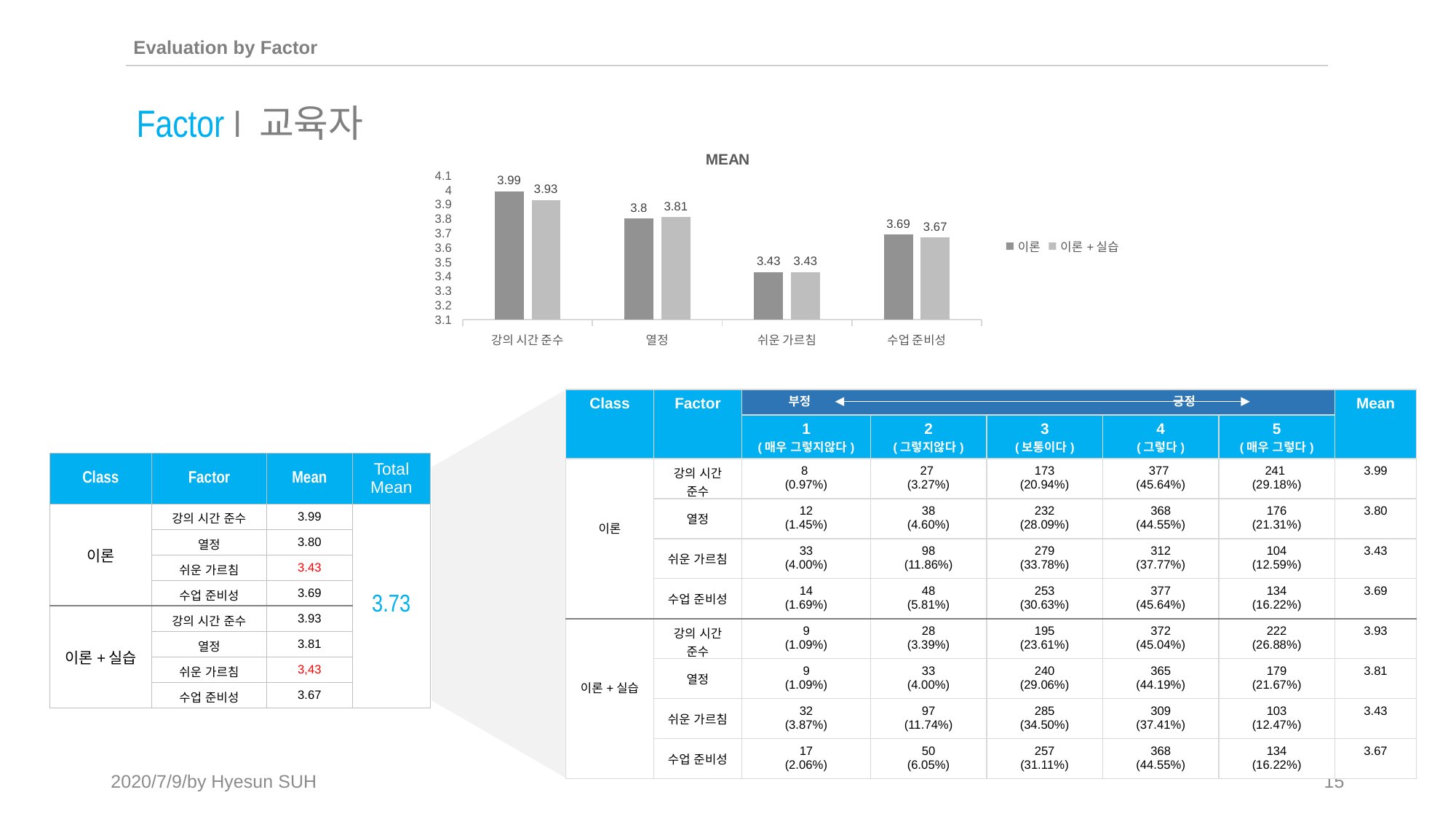

Evaluation by Factor
Factor I 교육자

### Chart: MEAN

| Category | 이론 | 이론+실습 |
|---|---|---|
| 강의 시간 준수 | 3.99 | 3.93 |
| 열정 | 3.8 | 3.81 |
| 쉬운 가르침 | 3.43 | 3.43 |
| 수업 준비성 | 3.69 | 3.67 |
부정                                                                                                         긍정
| Class | Factor |  |  |  |  |  | Mean |
| --- | --- | --- | --- | --- | --- | --- | --- |
|  |  | 1 (매우 그렇지않다) | 2 (그렇지않다) | 3 (보통이다) | 4 (그렇다) | 5 (매우 그렇다) |  |
| 이론 | 강의 시간 준수 | 8 (0.97%) | 27 (3.27%) | 173 (20.94%) | 377 (45.64%) | 241 (29.18%) | 3.99 |
|  | 열정 | 12 (1.45%) | 38 (4.60%) | 232 (28.09%) | 368 (44.55%) | 176 (21.31%) | 3.80 |
|  | 쉬운 가르침 | 33 (4.00%) | 98 (11.86%) | 279 (33.78%) | 312 (37.77%) | 104 (12.59%) | 3.43 |
|  | 수업 준비성 | 14 (1.69%) | 48 (5.81%) | 253 (30.63%) | 377 (45.64%) | 134 (16.22%) | 3.69 |
| 이론+실습 | 강의 시간 준수 | 9 (1.09%) | 28 (3.39%) | 195 (23.61%) | 372 (45.04%) | 222 (26.88%) | 3.93 |
|  | 열정 | 9 (1.09%) | 33 (4.00%) | 240 (29.06%) | 365 (44.19%) | 179 (21.67%) | 3.81 |
|  | 쉬운 가르침 | 32 (3.87%) | 97 (11.74%) | 285 (34.50%) | 309 (37.41%) | 103 (12.47%) | 3.43 |
|  | 수업 준비성 | 17 (2.06%) | 50 (6.05%) | 257 (31.11%) | 368 (44.55%) | 134 (16.22%) | 3.67 |
| Class | Factor | Mean | Total Mean |
| --- | --- | --- | --- |
| 이론 | 강의 시간 준수 | 3.99 | 3.73 |
|  | 열정 | 3.80 |  |
|  | 쉬운 가르침 | 3.43 |  |
|  | 수업 준비성 | 3.69 |  |
| 이론+실습 | 강의 시간 준수 | 3.93 |  |
|  | 열정 | 3.81 |  |
|  | 쉬운 가르침 | 3,43 |  |
|  | 수업 준비성 | 3.67 |  |

2020/7/9/by Hyesun SUH
15